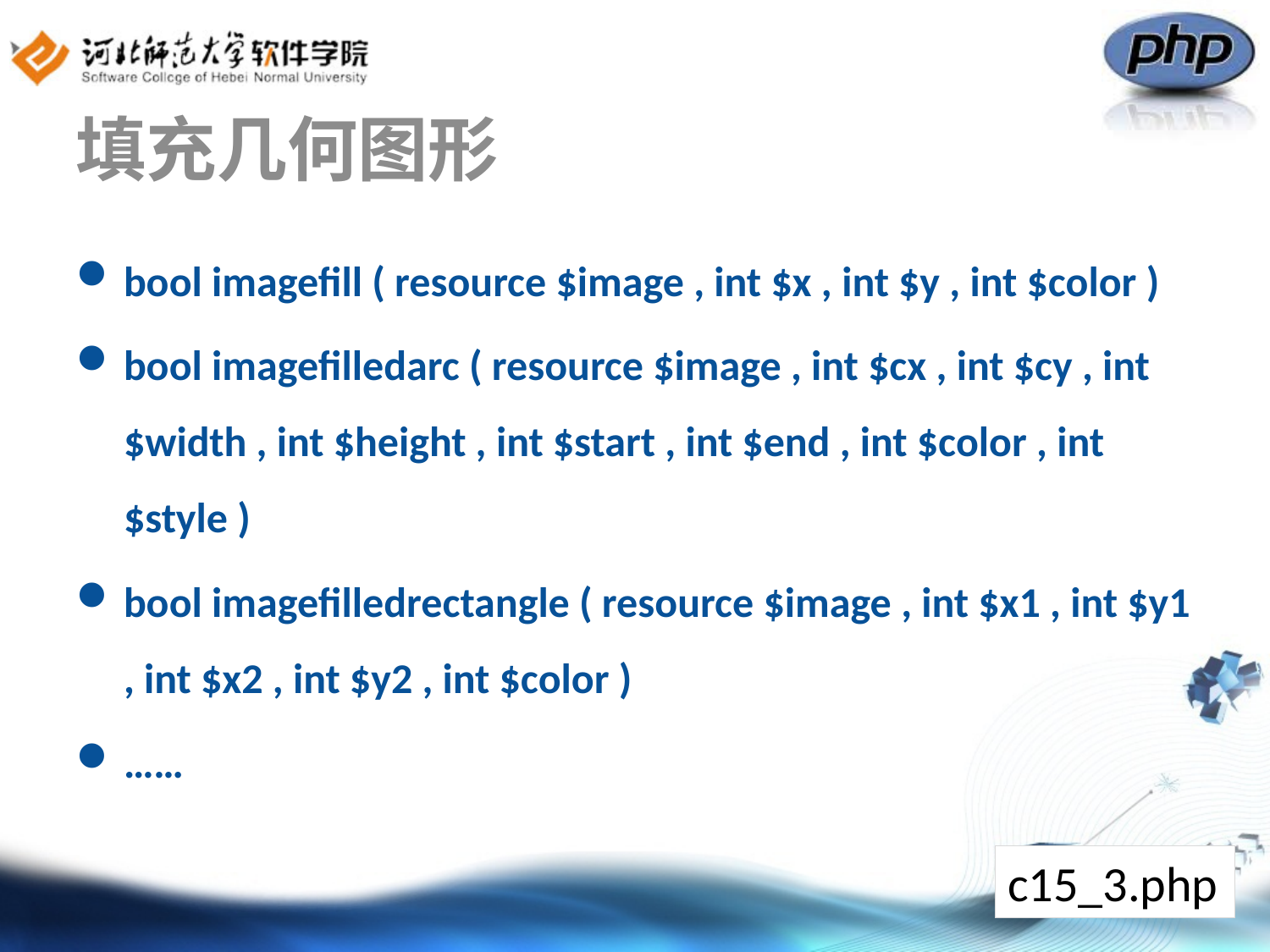

# 填充几何图形
bool imagefill ( resource $image , int $x , int $y , int $color )
bool imagefilledarc ( resource $image , int $cx , int $cy , int $width , int $height , int $start , int $end , int $color , int $style )
bool imagefilledrectangle ( resource $image , int $x1 , int $y1 , int $x2 , int $y2 , int $color )
……
c15_3.php